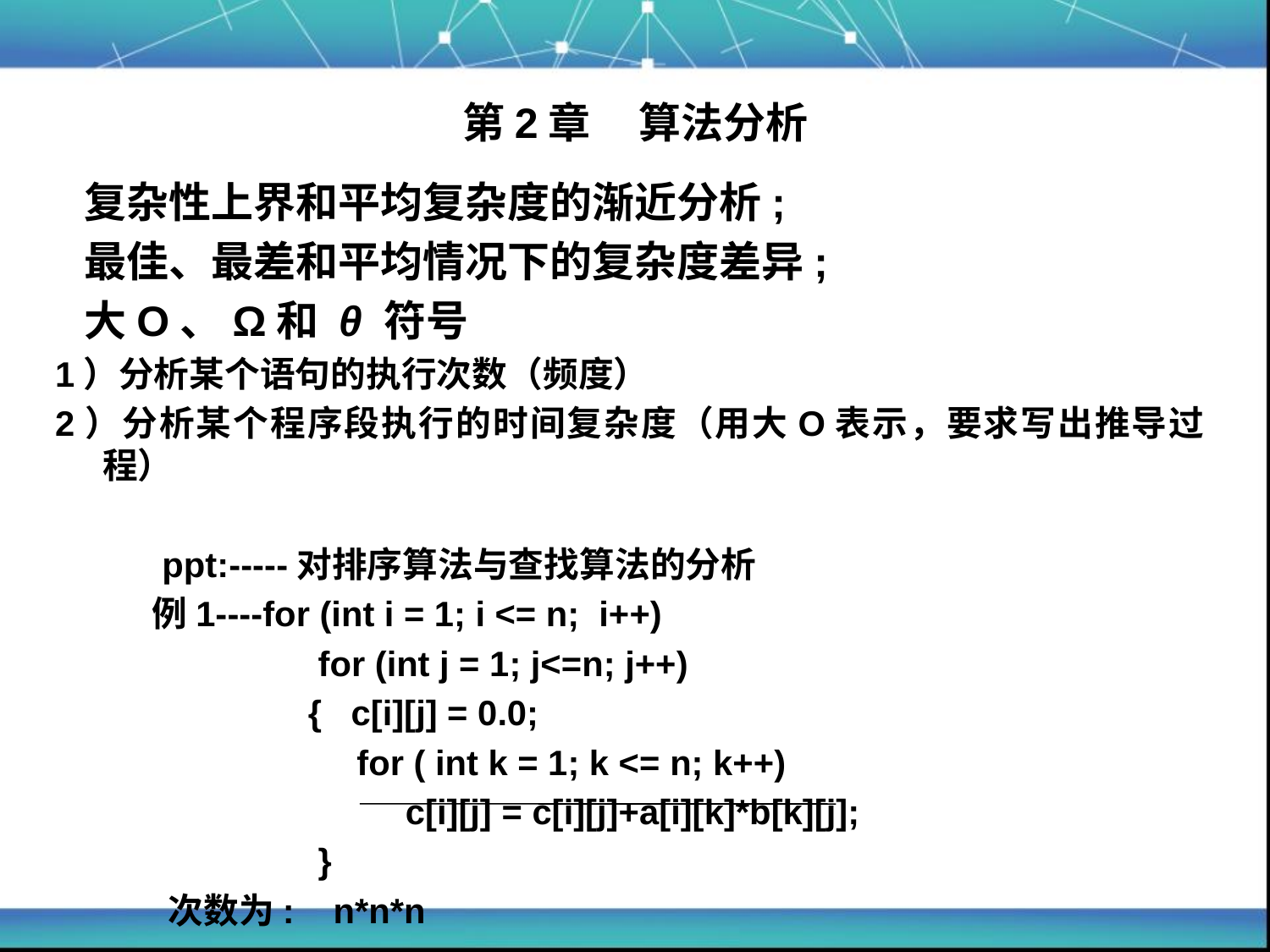

第2章     算法分析
  复杂性上界和平均复杂度的渐近分析;
  最佳、最差和平均情况下的复杂度差异;
  大O、Ω和 θ 符号
1）分析某个语句的执行次数（频度）
2）分析某个程序段执行的时间复杂度（用大O表示，要求写出推导过程）

           ppt:-----对排序算法与查找算法的分析
           例1----for (int i = 1; i <= n;  i++)
                           for (int j = 1; j<=n; j++)
                          {   c[i][j] = 0.0;
                               for ( int k = 1; k <= n; k++)
                                    c[i][j] = c[i][j]+a[i][k]*b[k][j];
                           }
             次数为:    n*n*n